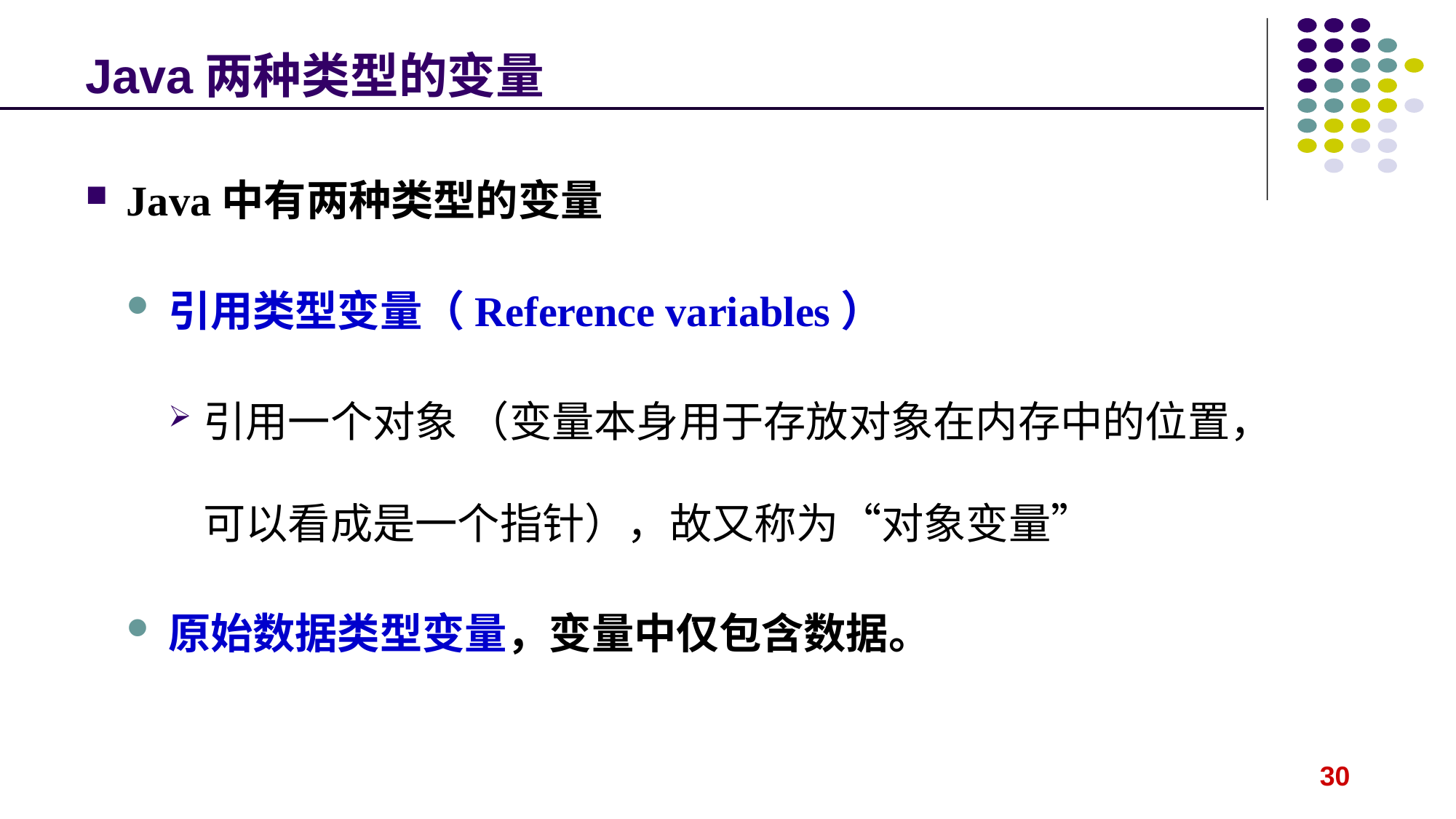

# Java两种类型的变量
Java中有两种类型的变量
引用类型变量（Reference variables）
引用一个对象 （变量本身用于存放对象在内存中的位置，可以看成是一个指针），故又称为“对象变量”
原始数据类型变量，变量中仅包含数据。